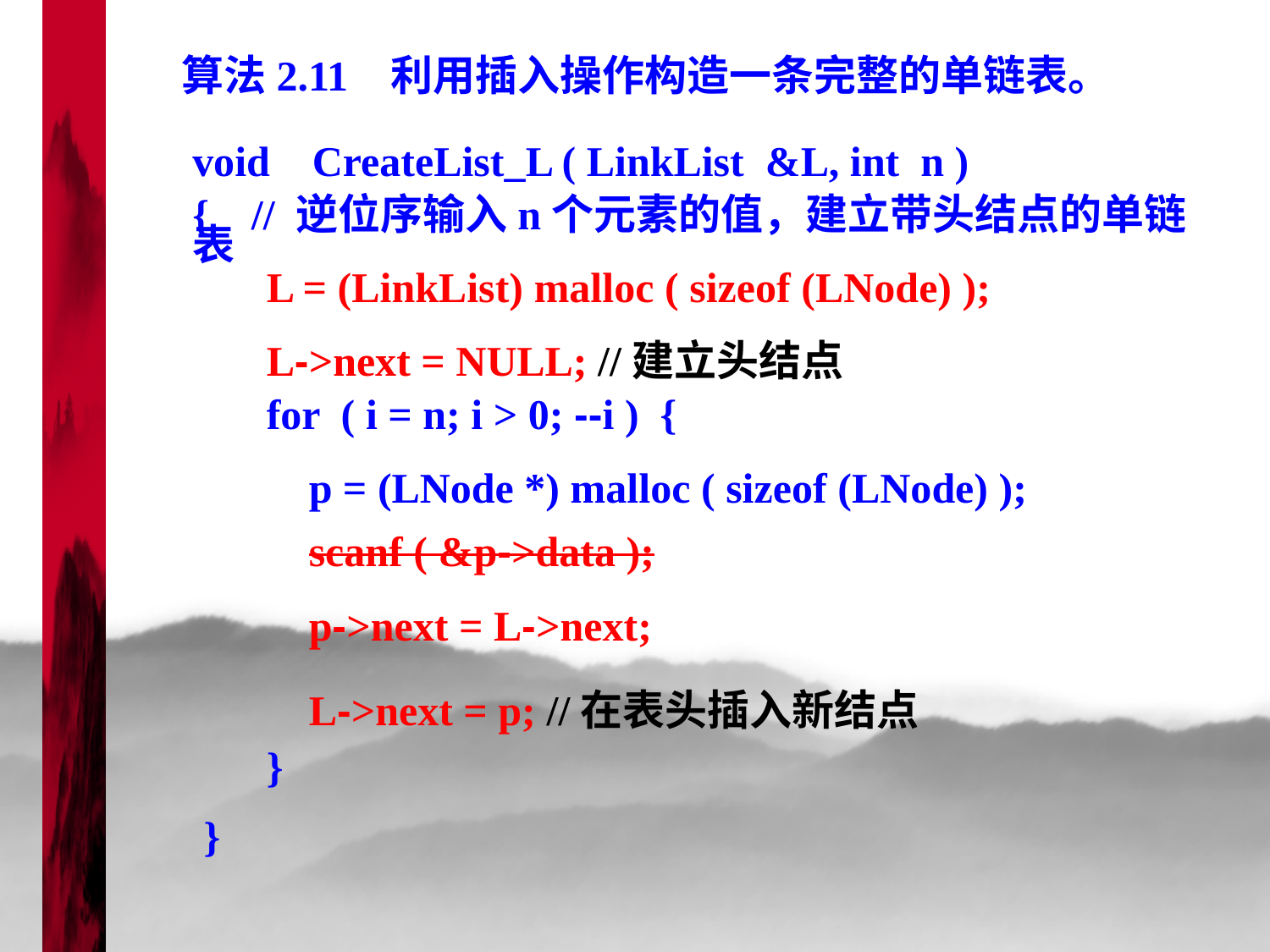

算法2.11   利用插入操作构造一条完整的单链表。
void    CreateList_L ( LinkList  &L, int  n )
{    // 逆位序输入n个元素的值，建立带头结点的单链表
}
L = (LinkList) malloc ( sizeof (LNode) );
L->next = NULL; //建立头结点
for  ( i = n; i > 0; --i )  {
}
p = (LNode *) malloc ( sizeof (LNode) );
scanf ( &p->data );
p->next = L->next;
L->next = p; //在表头插入新结点